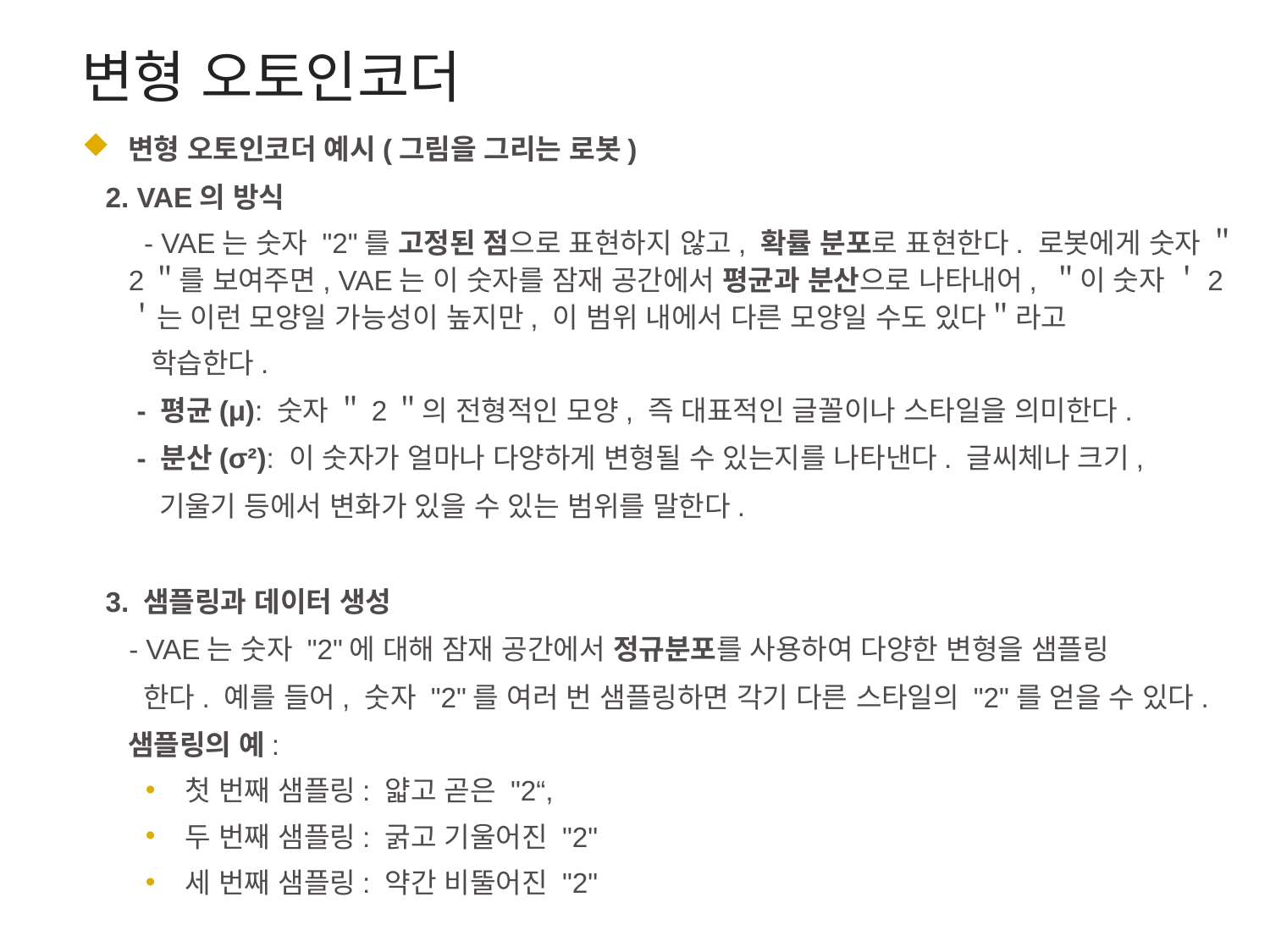

변형 오토인코더
 변형 오토인코더 예시(그림을 그리는 로봇)
   2. VAE의 방식
  - VAE는 숫자 "2"를 고정된 점으로 표현하지 않고, 확률 분포로 표현한다. 로봇에게 숫자 ＂2＂를 보여주면, VAE는 이 숫자를 잠재 공간에서 평균과 분산으로 나타내어, ＂이 숫자 ＇2＇는 이런 모양일 가능성이 높지만, 이 범위 내에서 다른 모양일 수도 있다＂라고
  학습한다.
       - 평균(μ): 숫자 ＂2＂의 전형적인 모양, 즉 대표적인 글꼴이나 스타일을 의미한다.
       - 분산(σ²): 이 숫자가 얼마나 다양하게 변형될 수 있는지를 나타낸다. 글씨체나 크기,
         기울기 등에서 변화가 있을 수 있는 범위를 말한다.

   3. 샘플링과 데이터 생성
      - VAE는 숫자 "2"에 대해 잠재 공간에서 정규분포를 사용하여 다양한 변형을 샘플링
       한다. 예를 들어, 숫자 "2"를 여러 번 샘플링하면 각기 다른 스타일의 "2"를 얻을 수 있다.
     샘플링의 예:
첫 번째 샘플링: 얇고 곧은 "2“,
두 번째 샘플링: 굵고 기울어진 "2"
세 번째 샘플링: 약간 비뚤어진 "2"